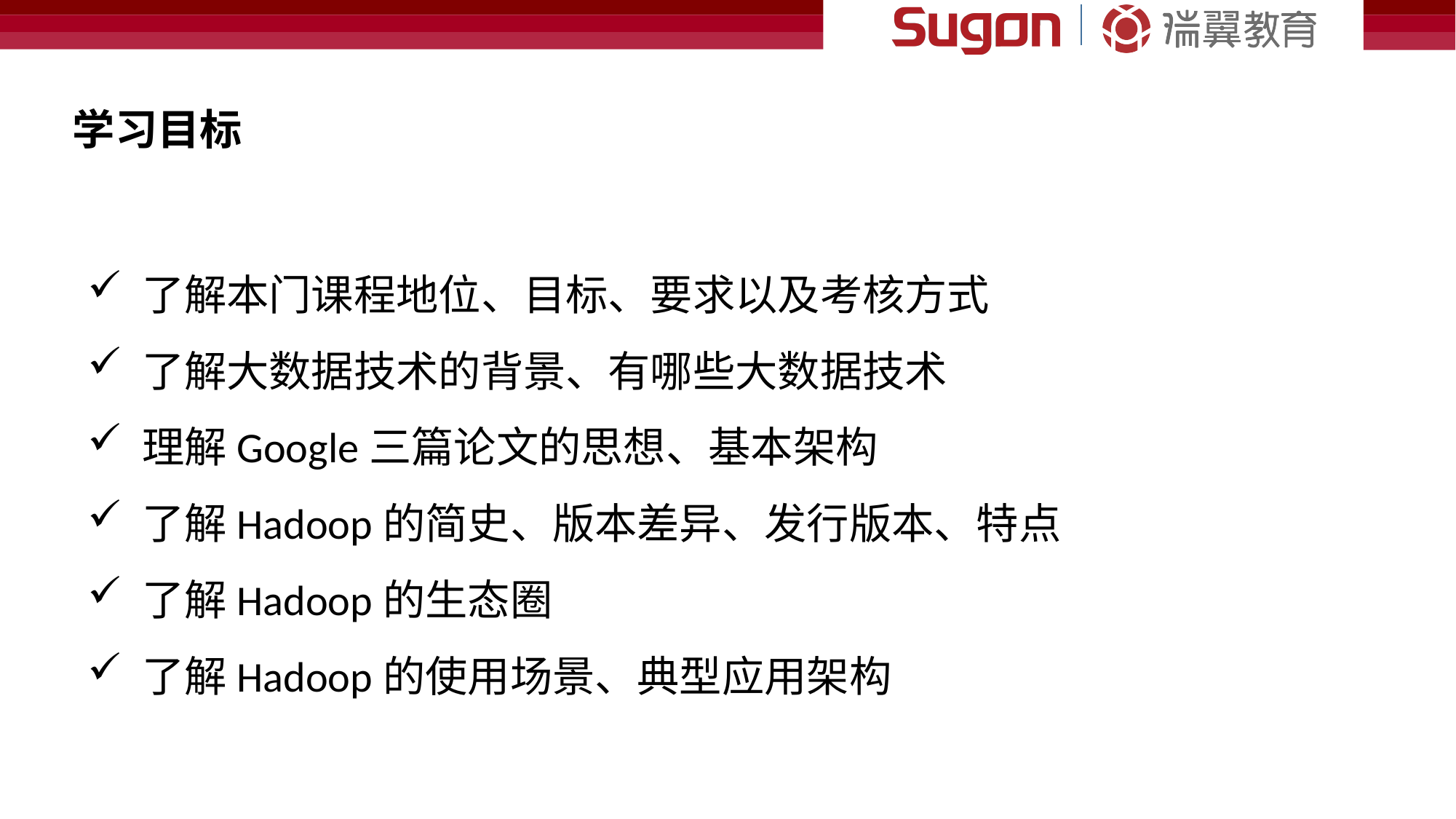

学习目标
了解本门课程地位、目标、要求以及考核方式
了解大数据技术的背景、有哪些大数据技术
理解Google三篇论文的思想、基本架构
了解Hadoop的简史、版本差异、发行版本、特点
了解Hadoop的生态圈
了解Hadoop的使用场景、典型应用架构